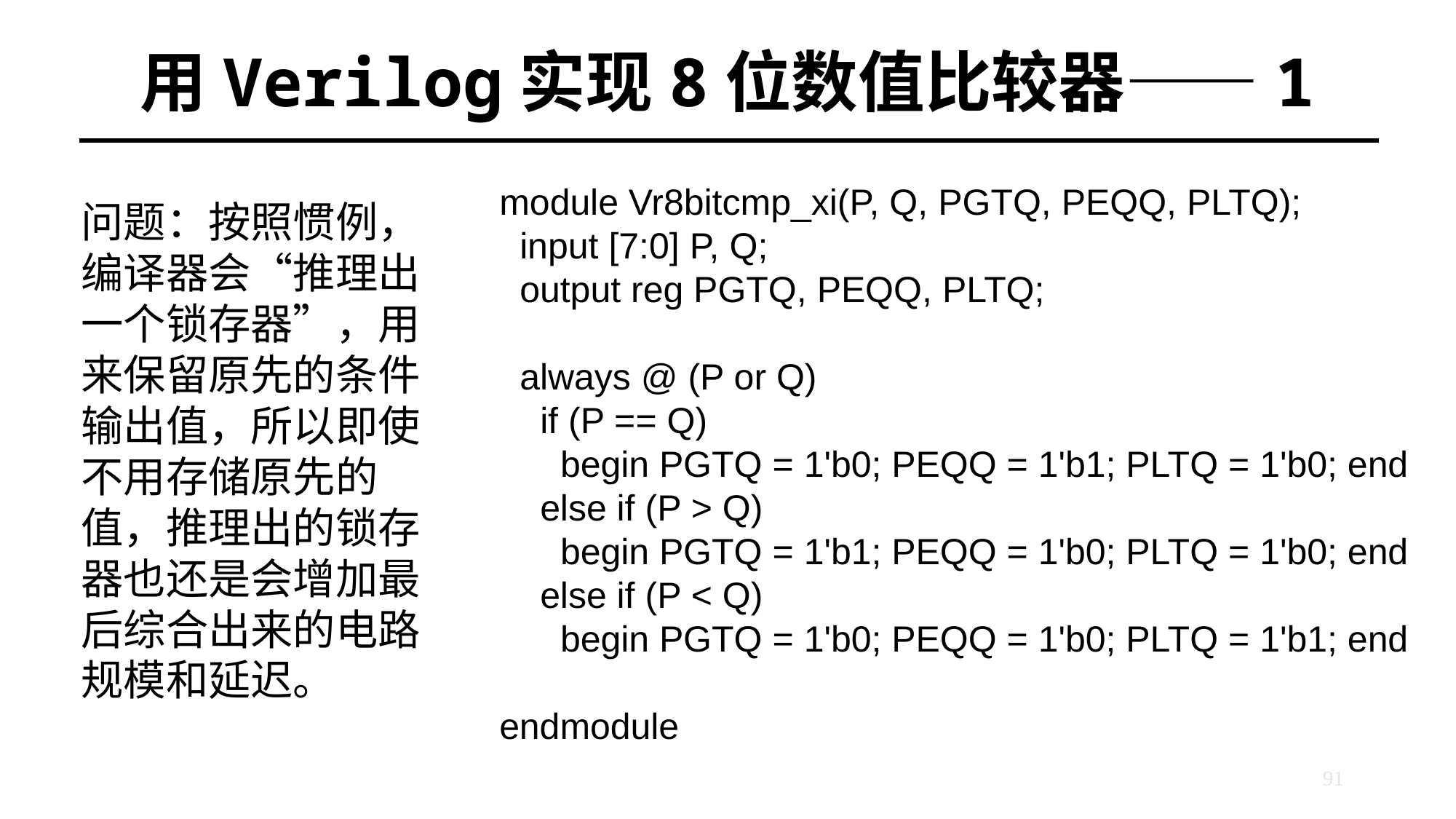

# 用Verilog实现8位数值比较器——1

module Vr8bitcmp_xi(P, Q, PGTQ, PEQQ, PLTQ);
  input [7:0] P, Q;
  output reg PGTQ, PEQQ, PLTQ;

  always @ (P or Q)
    if (P == Q)
      begin PGTQ = 1'b0; PEQQ = 1'b1; PLTQ = 1'b0; end
    else if (P > Q)
      begin PGTQ = 1'b1; PEQQ = 1'b0; PLTQ = 1'b0; end
    else if (P < Q)
      begin PGTQ = 1'b0; PEQQ = 1'b0; PLTQ = 1'b1; end
endmodule
问题：按照惯例，编译器会“推理出一个锁存器”，用来保留原先的条件输出值，所以即使不用存储原先的值，推理出的锁存器也还是会增加最后综合出来的电路规模和延迟。
91